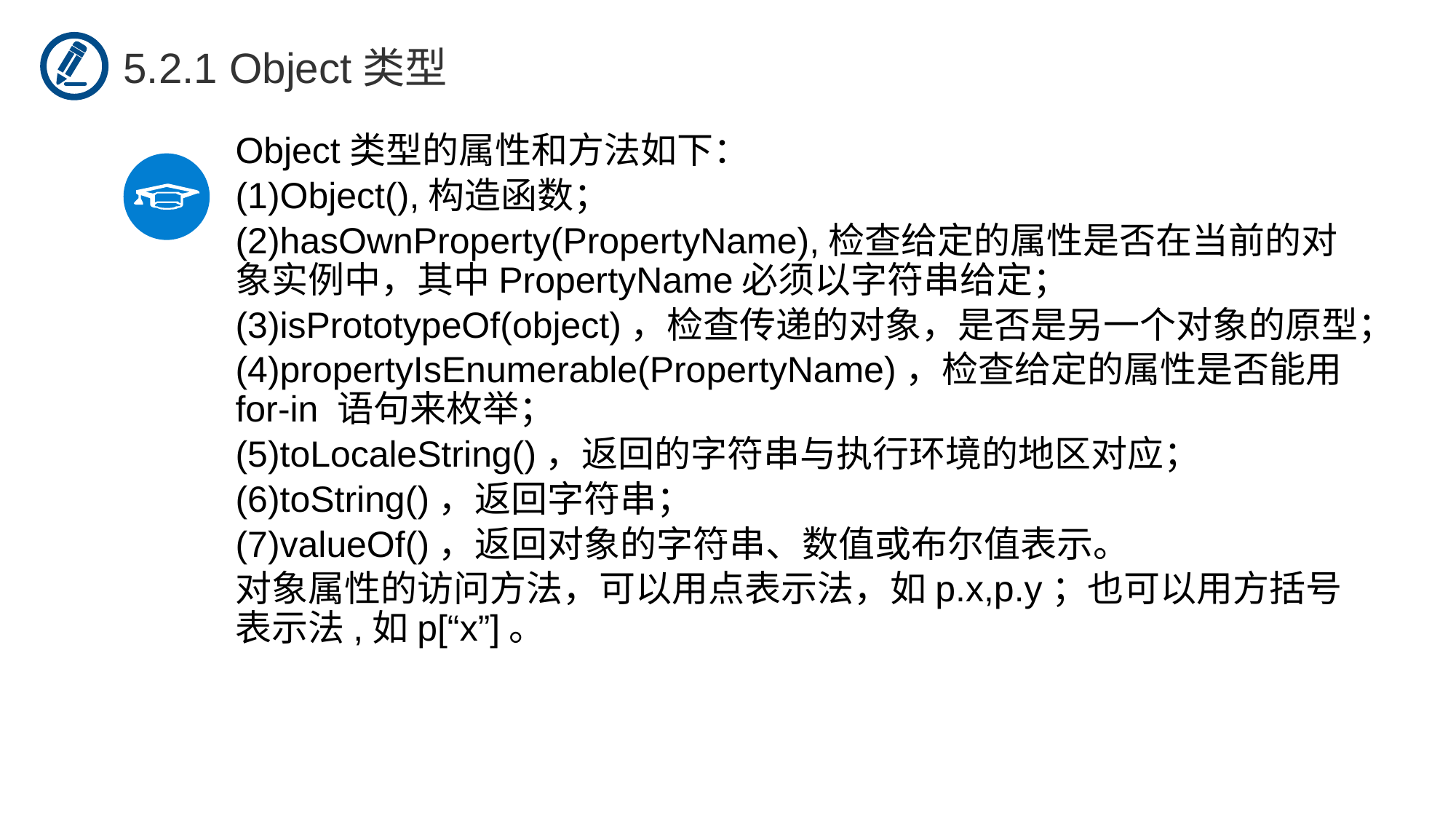

5.2.1 Object类型
Object类型的属性和方法如下：
(1)Object(),构造函数；
(2)hasOwnProperty(PropertyName),检查给定的属性是否在当前的对象实例中，其中PropertyName必须以字符串给定；
(3)isPrototypeOf(object)，检查传递的对象，是否是另一个对象的原型；
(4)propertyIsEnumerable(PropertyName)，检查给定的属性是否能用for-in 语句来枚举；
(5)toLocaleString()，返回的字符串与执行环境的地区对应；
(6)toString()，返回字符串；
(7)valueOf()，返回对象的字符串、数值或布尔值表示。
对象属性的访问方法，可以用点表示法，如p.x,p.y；也可以用方括号表示法,如p[“x”]。